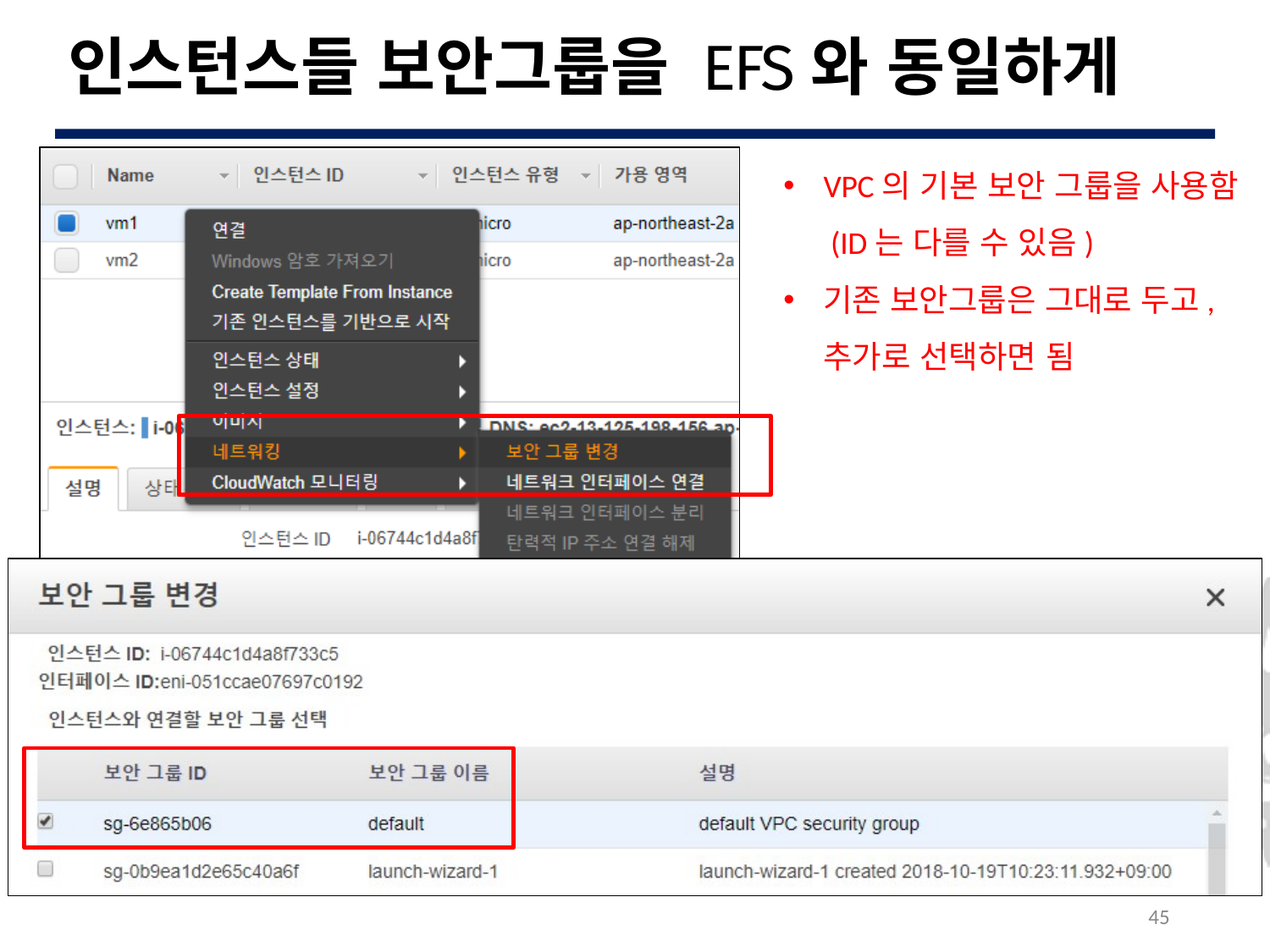

# 인스턴스들 보안그룹을 EFS와 동일하게
VPC의 기본 보안 그룹을 사용함
(ID는 다를 수 있음)
기존 보안그룹은 그대로 두고,
추가로 선택하면 됨

45